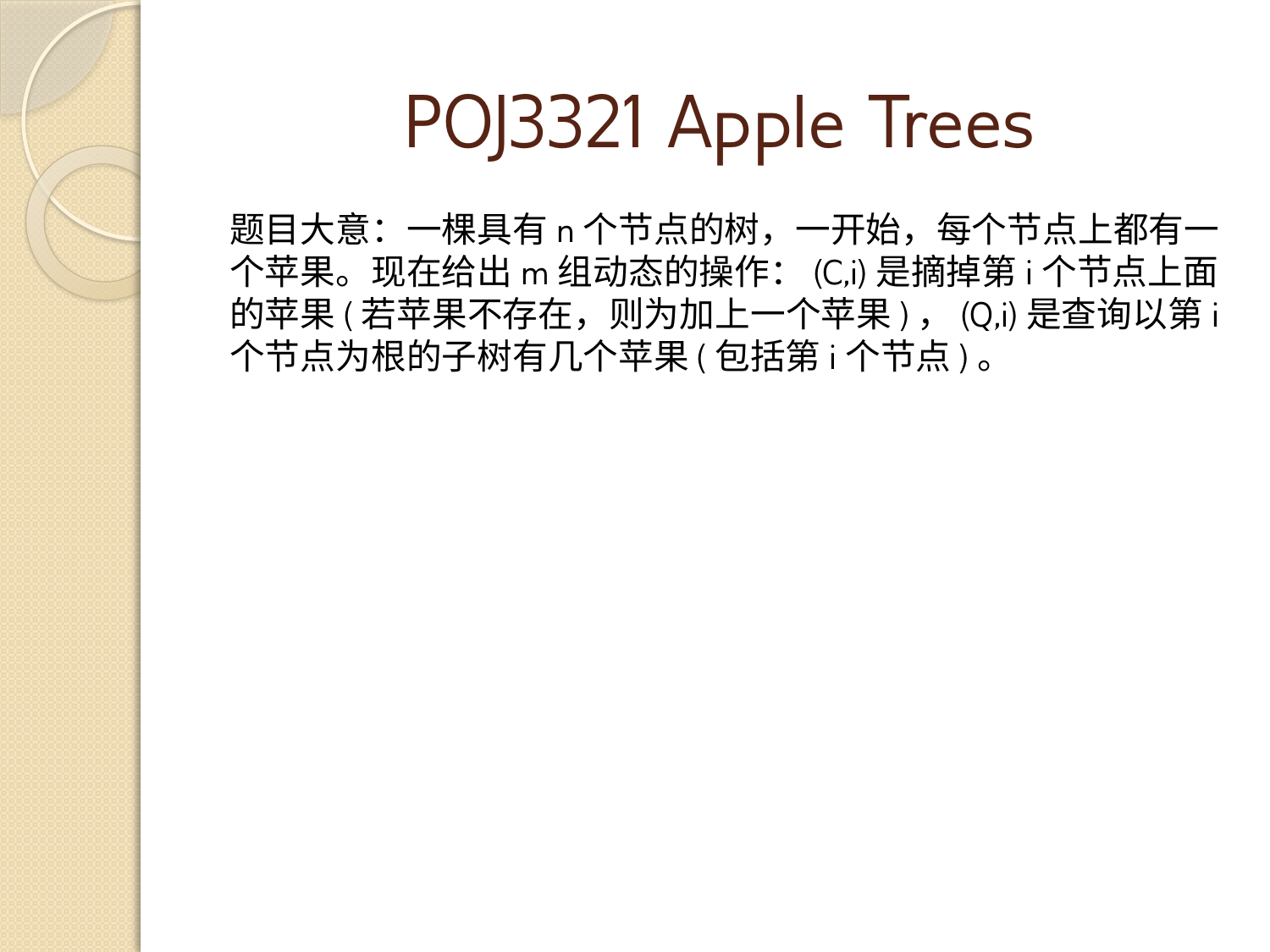

# POJ3321 Apple Trees
题目大意：一棵具有n个节点的树，一开始，每个节点上都有一个苹果。现在给出m组动态的操作：(C,i)是摘掉第i个节点上面的苹果(若苹果不存在，则为加上一个苹果)，(Q,i)是查询以第i个节点为根的子树有几个苹果(包括第i个节点)。